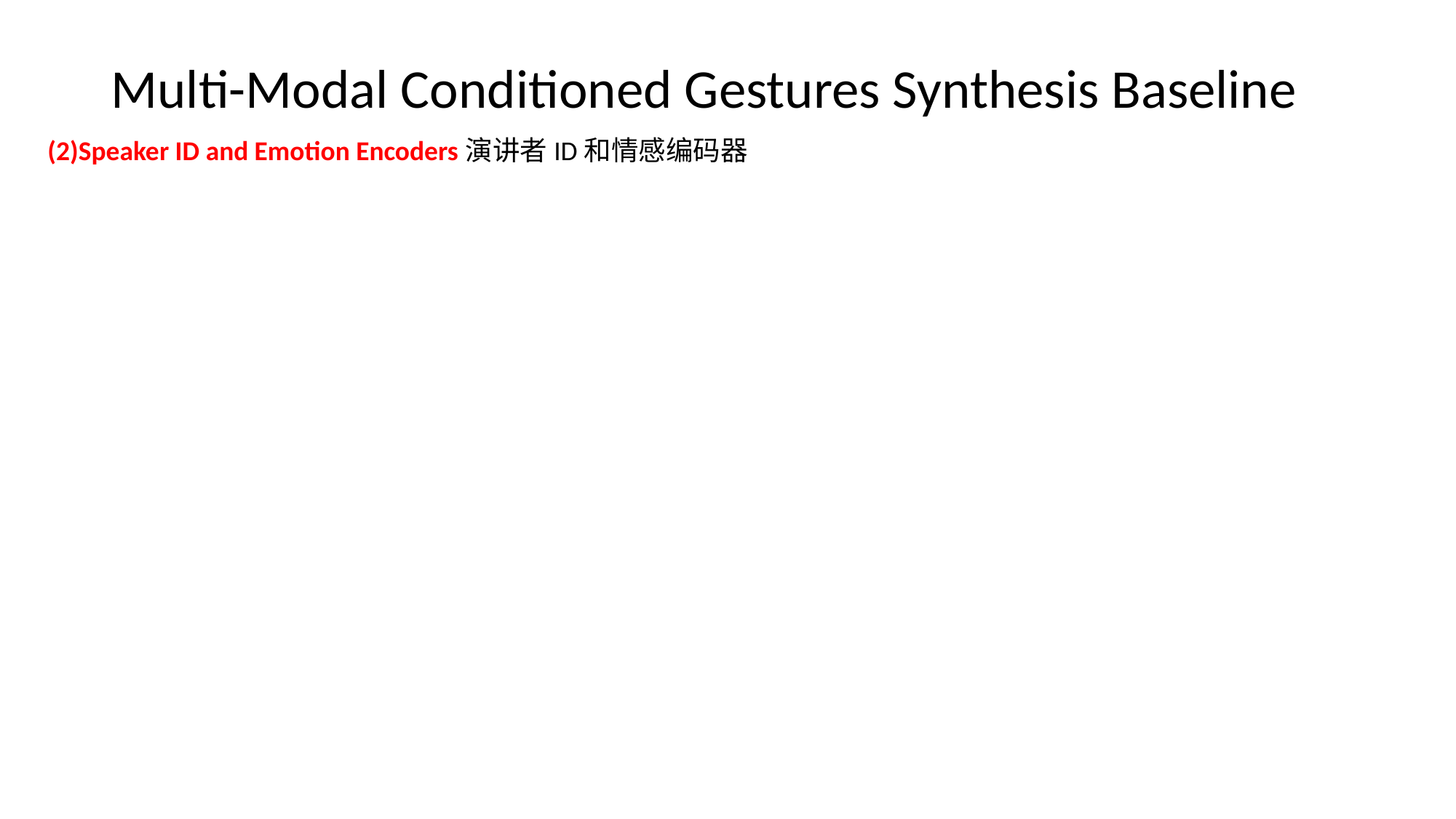

# Multi-Modal Conditioned Gestures Synthesis Baseline
(2)Speaker ID and Emotion Encoders演讲者ID和情感编码器